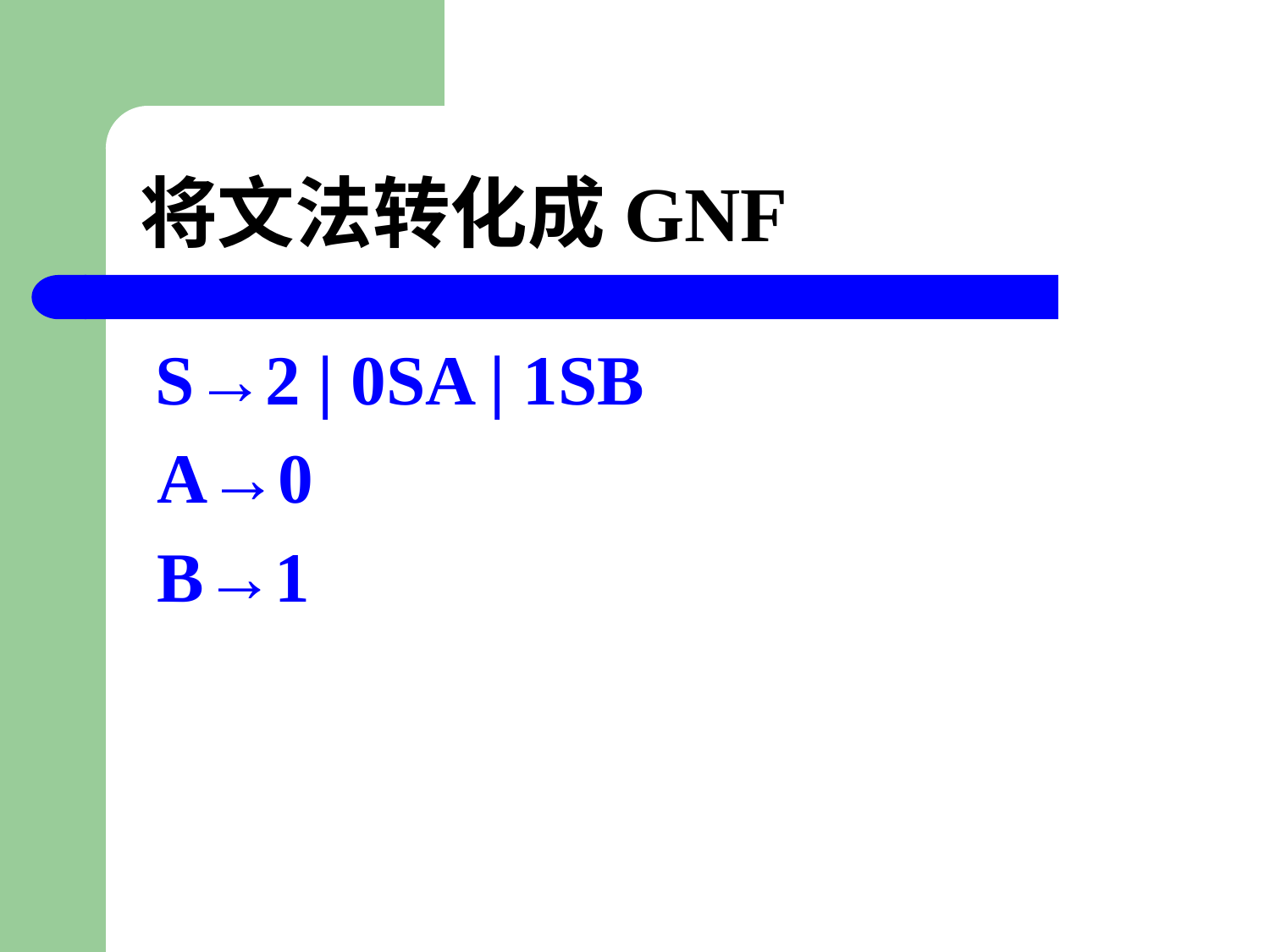

# 将文法转化成GNF
 S→2 | 0SA | 1SB
 A→0
 B→1